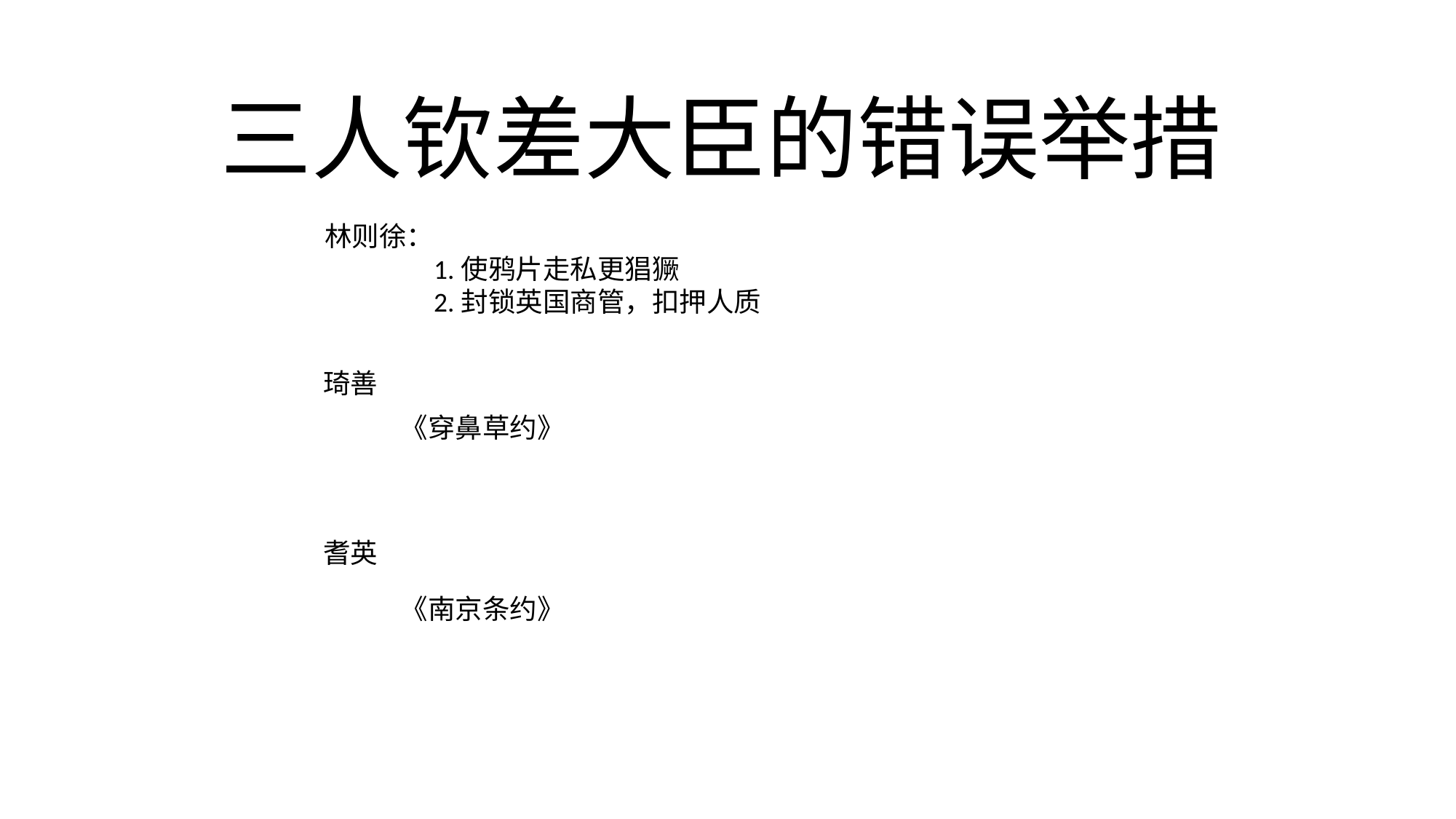

# 三人钦差大臣的错误举措
林则徐：
	1.使鸦片走私更猖獗
	2.封锁英国商管，扣押人质
琦善
《穿鼻草约》
耆英
《南京条约》